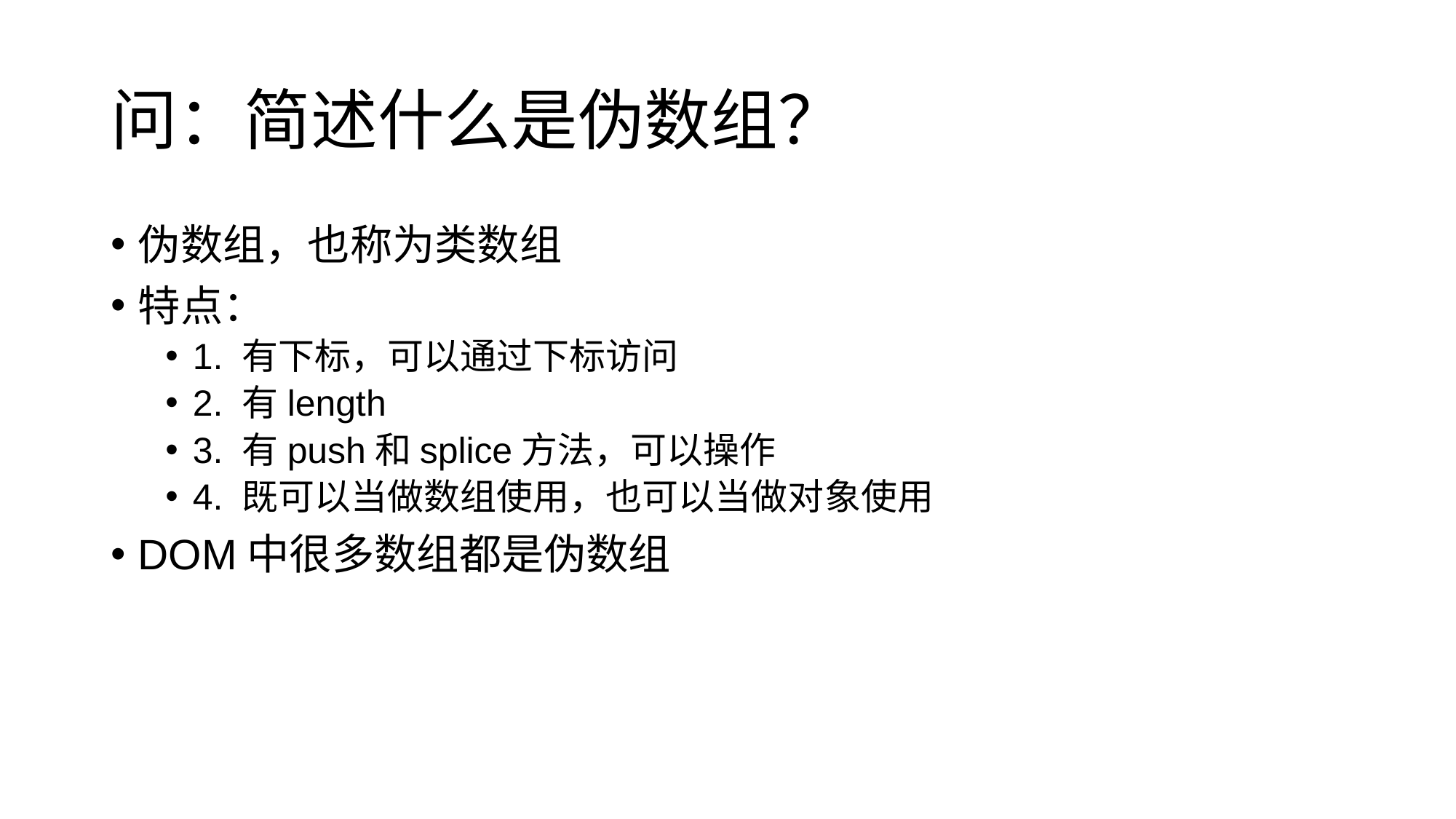

# 问：简述什么是伪数组？
伪数组，也称为类数组
特点：
1. 有下标，可以通过下标访问
2. 有length
3. 有push和splice方法，可以操作
4. 既可以当做数组使用，也可以当做对象使用
DOM中很多数组都是伪数组